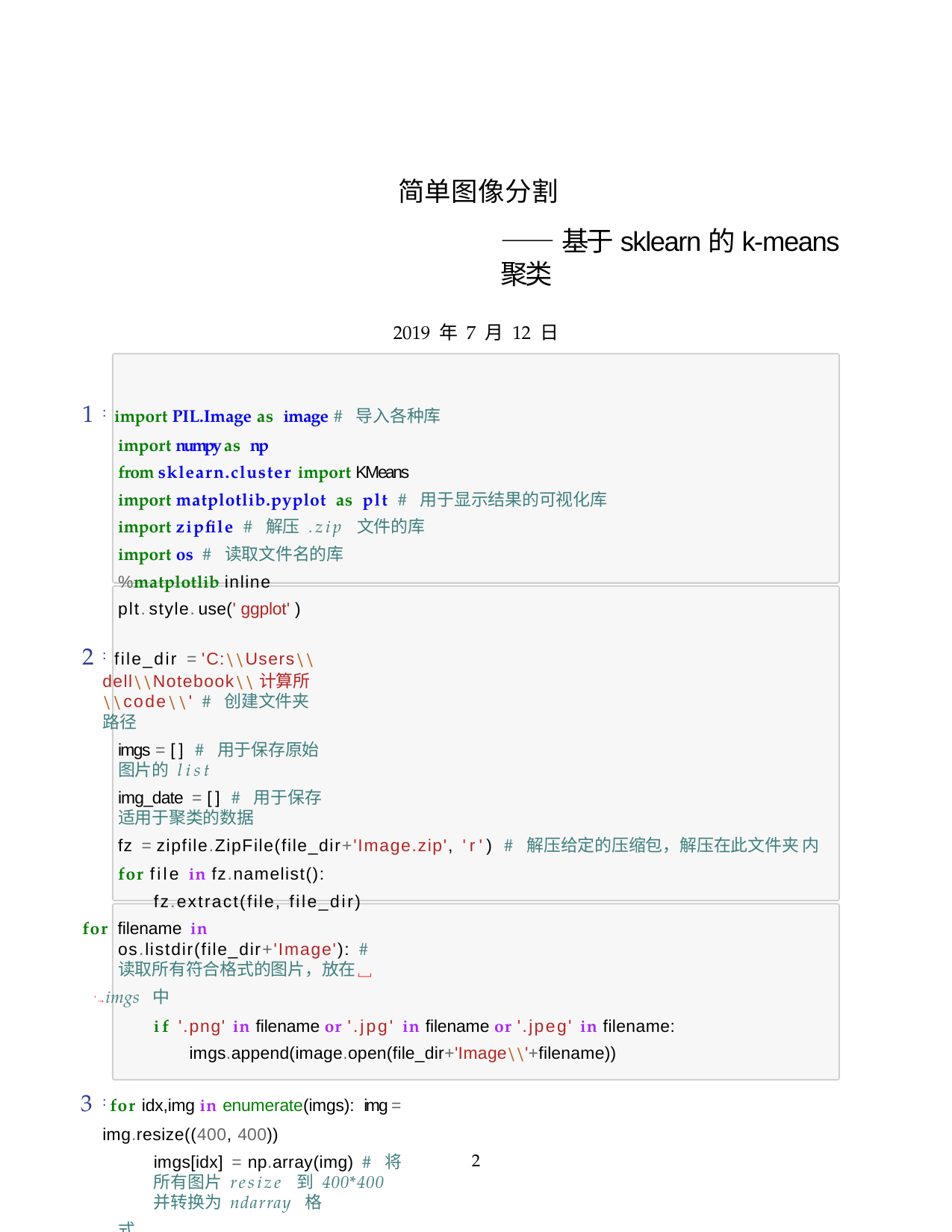

简单图像分割
——基于sklearn的k-means聚类

2019 年 7 月 12 日

: import PIL.Image as image # 导入各种库
import numpy as np
from sklearn.cluster import KMeans
import matplotlib.pyplot as plt # 用于显示结果的可视化库
import zipfile # 解压 .zip 文件的库
import os # 读取文件名的库
%matplotlib inline  plt.style.use('ggplot')

: file_dir = 'C:\\Users\\dell\\Notebook\\计算所\\code\\' # 创建文件夹路径
imgs = [] # 用于保存原始图片的 list
img_date = [] # 用于保存适用于聚类的数据
fz = zipfile.ZipFile(file_dir+'Image.zip', 'r') # 解压给定的压缩包，解压在此文件夹 内
for file in fz.namelist():  fz.extract(file, file_dir)
for filename in os.listdir(file_dir+'Image'): # 读取所有符合格式的图片，放在␣
'→imgs 中
if '.png' in filename or '.jpg' in filename or '.jpeg' in filename:  imgs.append(image.open(file_dir+'Image\\'+filename))
: for idx,img in enumerate(imgs):  img = img.resize((400, 400))
imgs[idx] =             np.array(img) # 将所有图片 resize 到 400*400 并转换为 ndarray 格
式
img_date.append(imgs[idx][...,:3].reshape(-1,3)) # 舍弃图像的 alpha 通道（若
有）

2